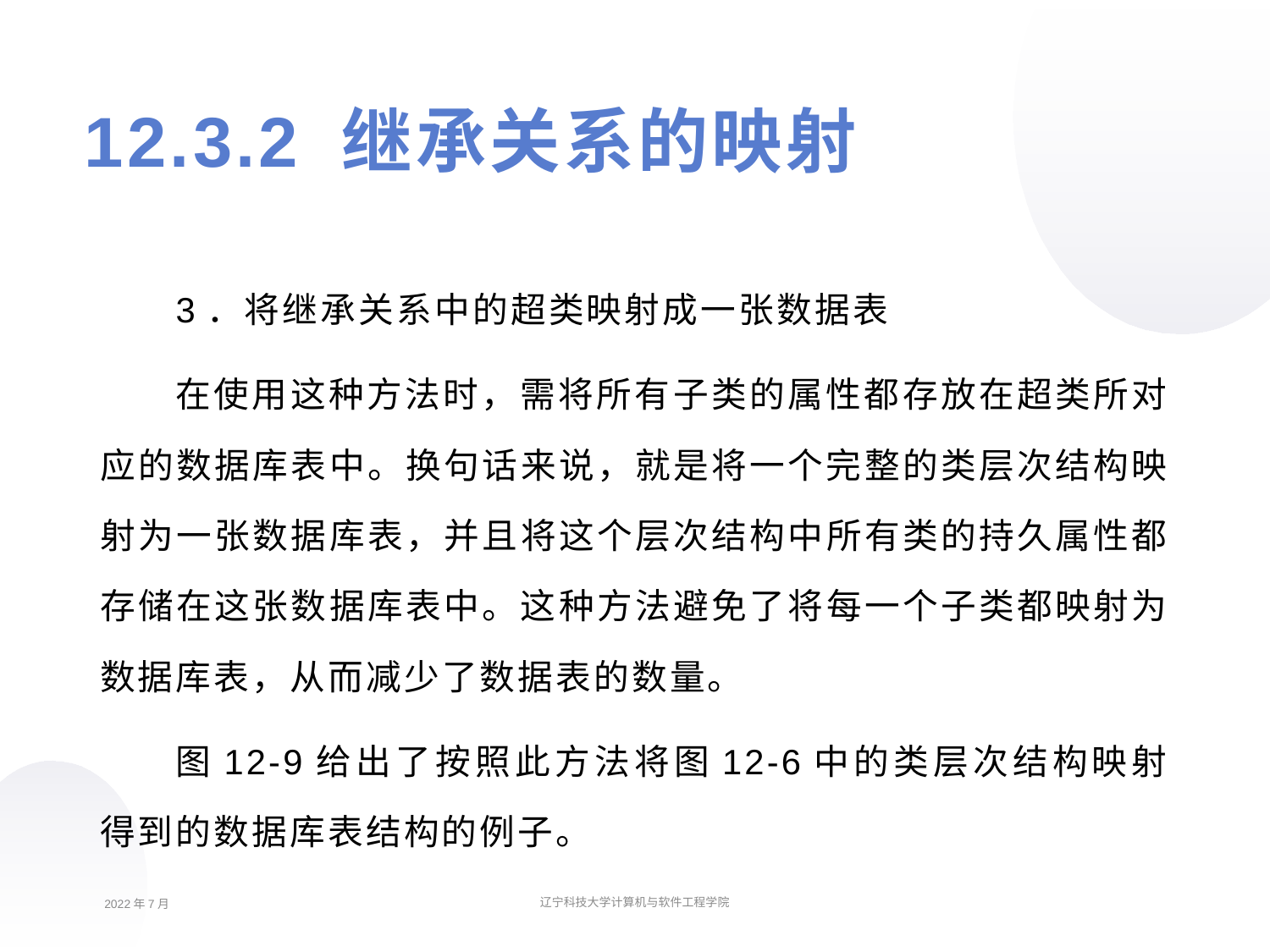

12.3.2 继承关系的映射
3．将继承关系中的超类映射成一张数据表
在使用这种方法时，需将所有子类的属性都存放在超类所对应的数据库表中。换句话来说，就是将一个完整的类层次结构映射为一张数据库表，并且将这个层次结构中所有类的持久属性都存储在这张数据库表中。这种方法避免了将每一个子类都映射为数据库表，从而减少了数据表的数量。
图12-9给出了按照此方法将图12-6中的类层次结构映射得到的数据库表结构的例子。

2022年7月
辽宁科技大学计算机与软件工程学院
43